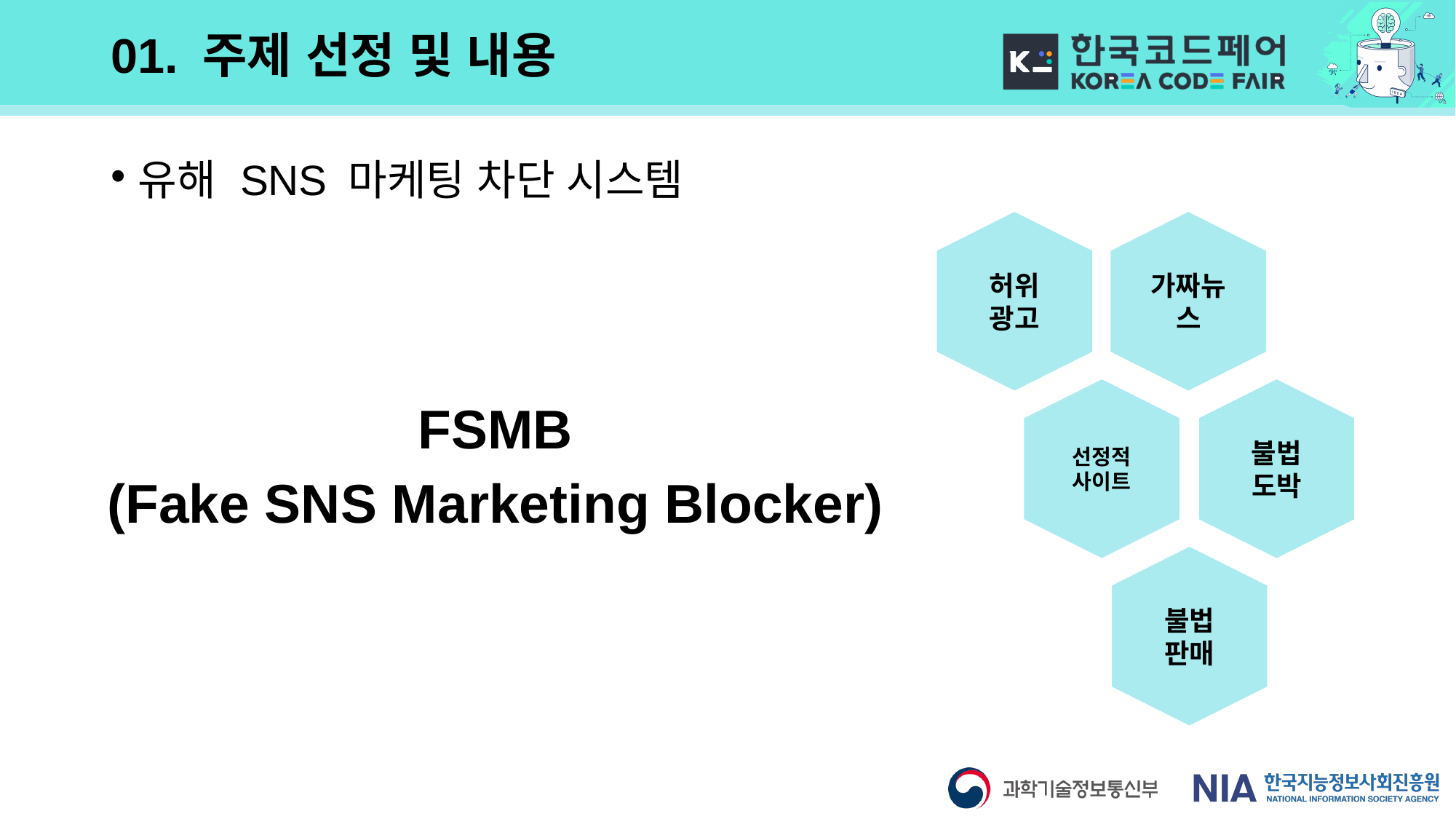

# 01. 주제 선정 및 내용
유해 SNS 마케팅 차단 시스템
허위 광고
가짜뉴스
선정적 사이트
불법 도박
불법 판매
FSMB
(Fake SNS Marketing Blocker)